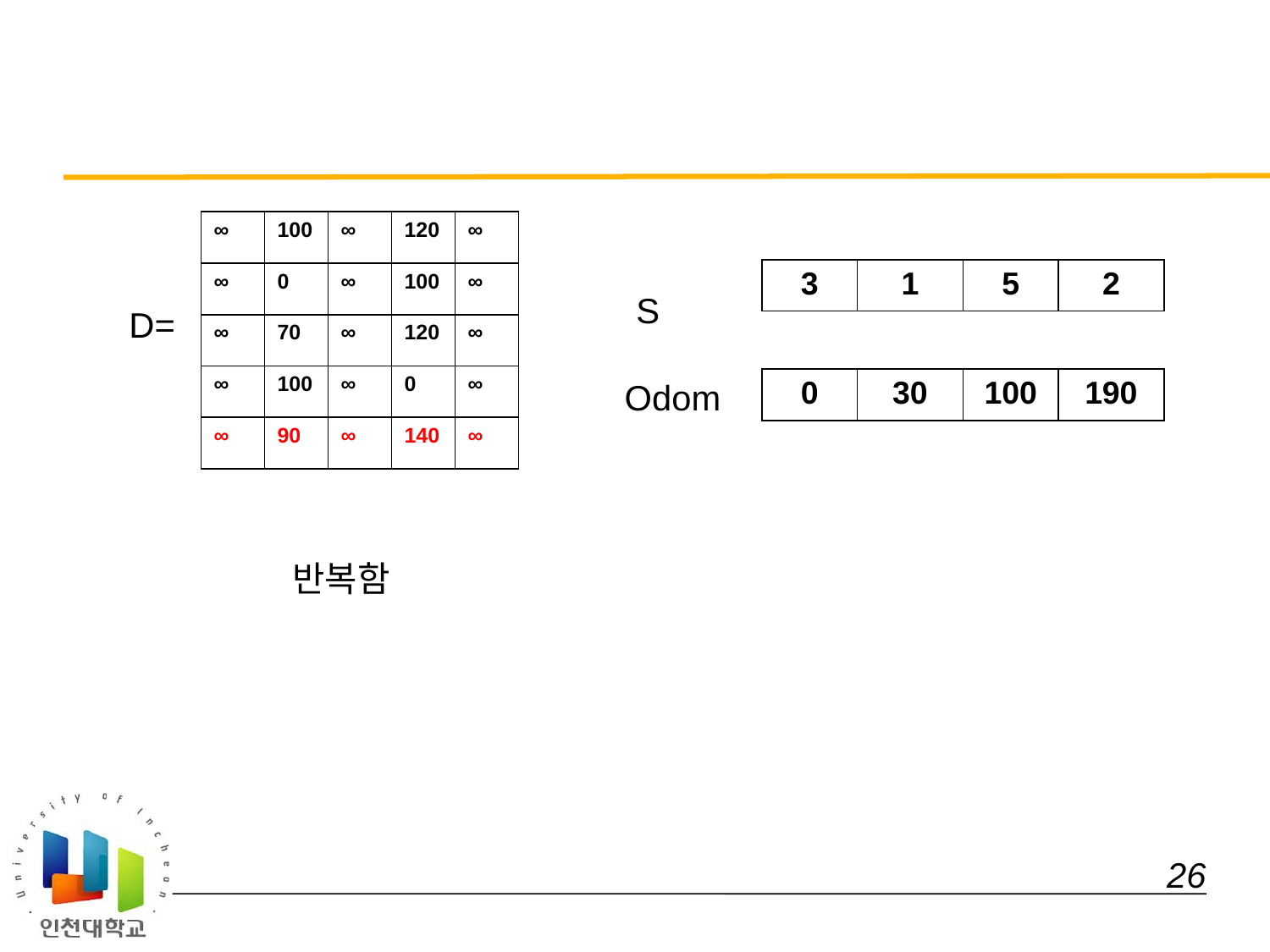

#
| ∞ | 100 | ∞ | 120 | ∞ |
| --- | --- | --- | --- | --- |
| ∞ | 0 | ∞ | 100 | ∞ |
| ∞ | 70 | ∞ | 120 | ∞ |
| ∞ | 100 | ∞ | 0 | ∞ |
| ∞ | 90 | ∞ | 140 | ∞ |
| 3 | 1 | 5 | 2 |
| --- | --- | --- | --- |
S
D=
Odom
| 0 | 30 | 100 | 190 |
| --- | --- | --- | --- |
반복함
 26